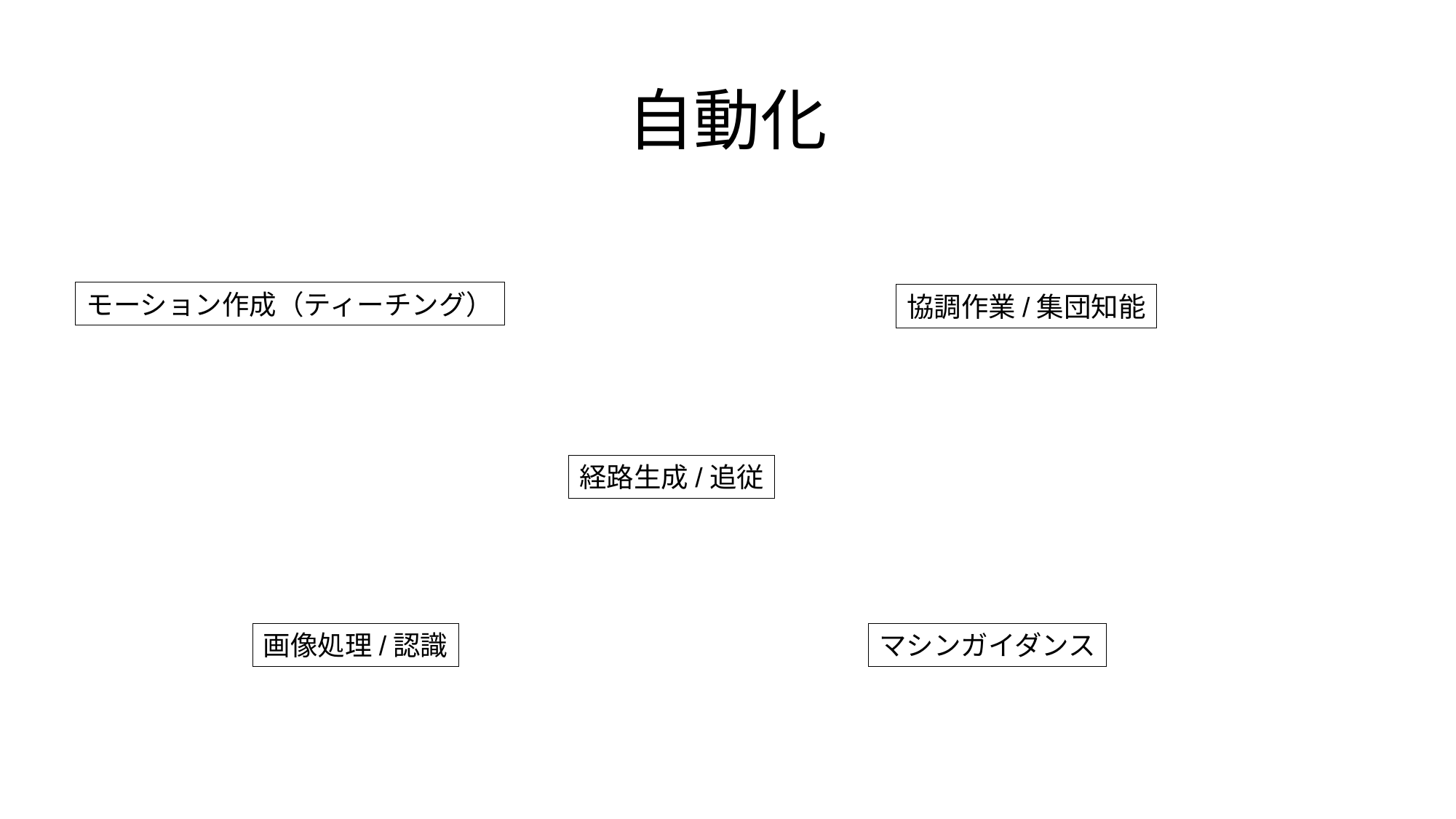

# 自動化
モーション作成（ティーチング）
協調作業/集団知能
経路生成/追従
画像処理/認識
マシンガイダンス